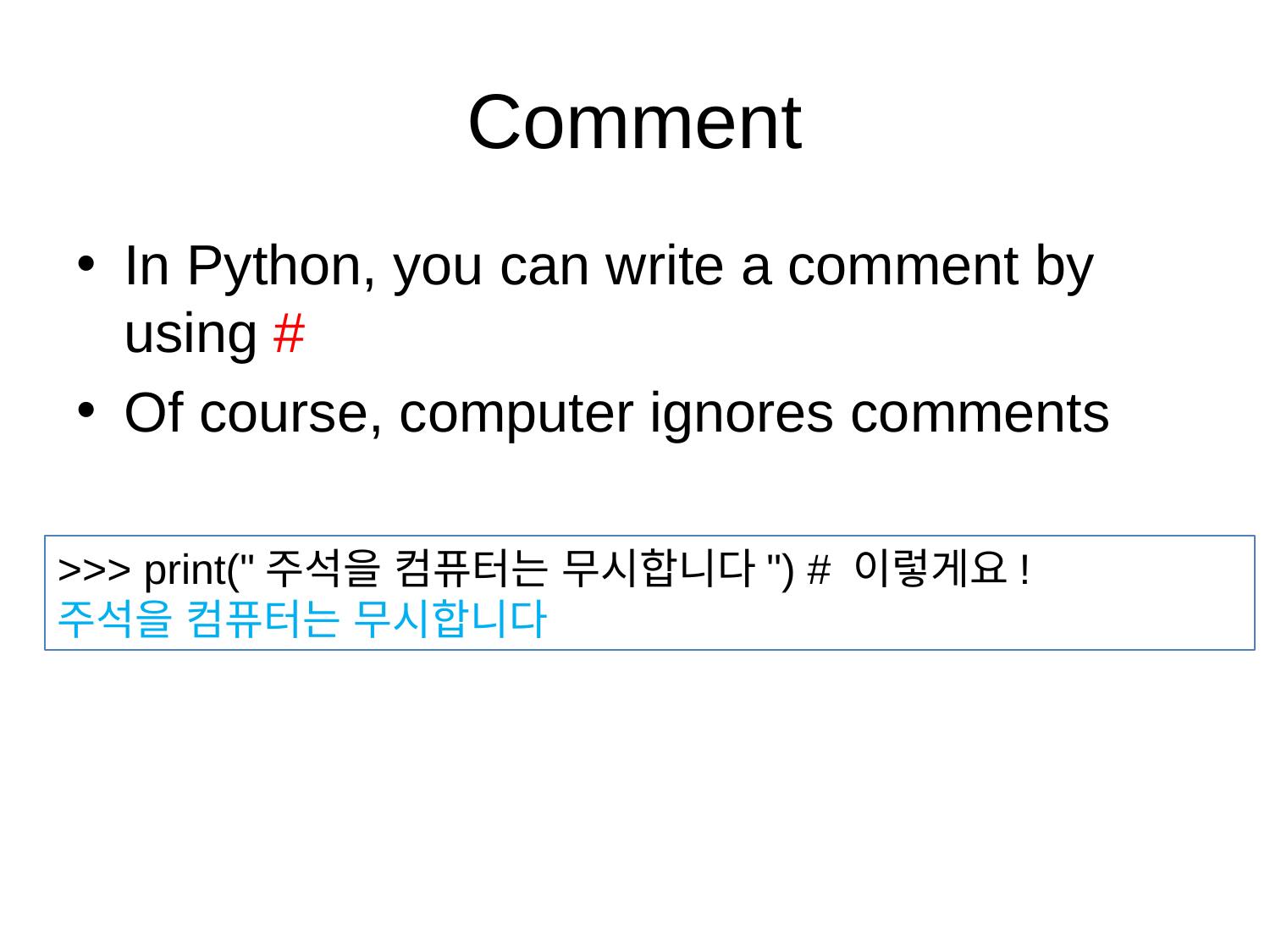

# Comment
In Python, you can write a comment by using #
Of course, computer ignores comments

>>> print("주석을 컴퓨터는 무시합니다") # 이렇게요!
주석을 컴퓨터는 무시합니다